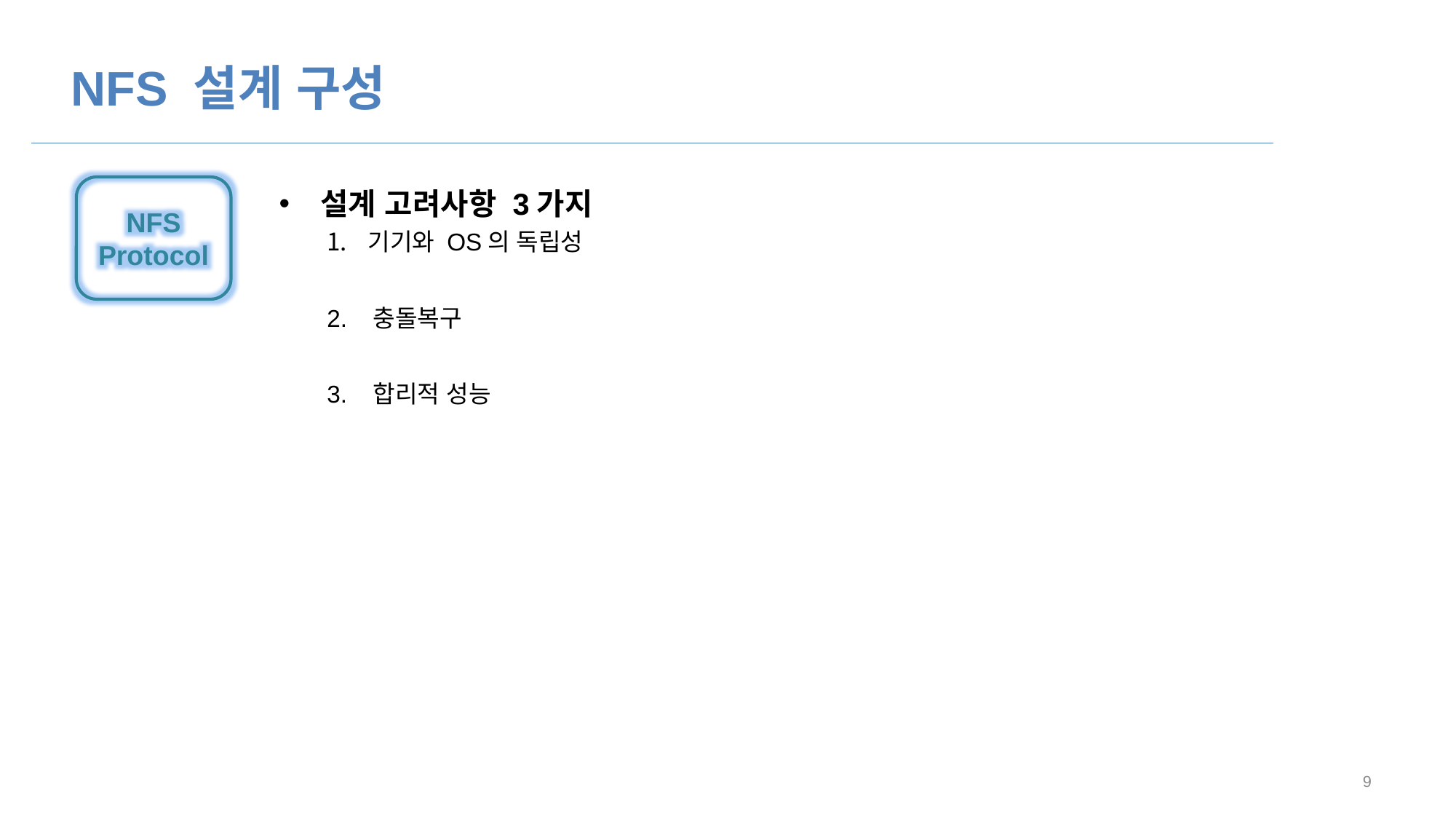

NFS 설계 구성
NFS
Protocol
설계 고려사항 3가지
기기와 OS의 독립성

2.   충돌복구

3.   합리적 성능

9